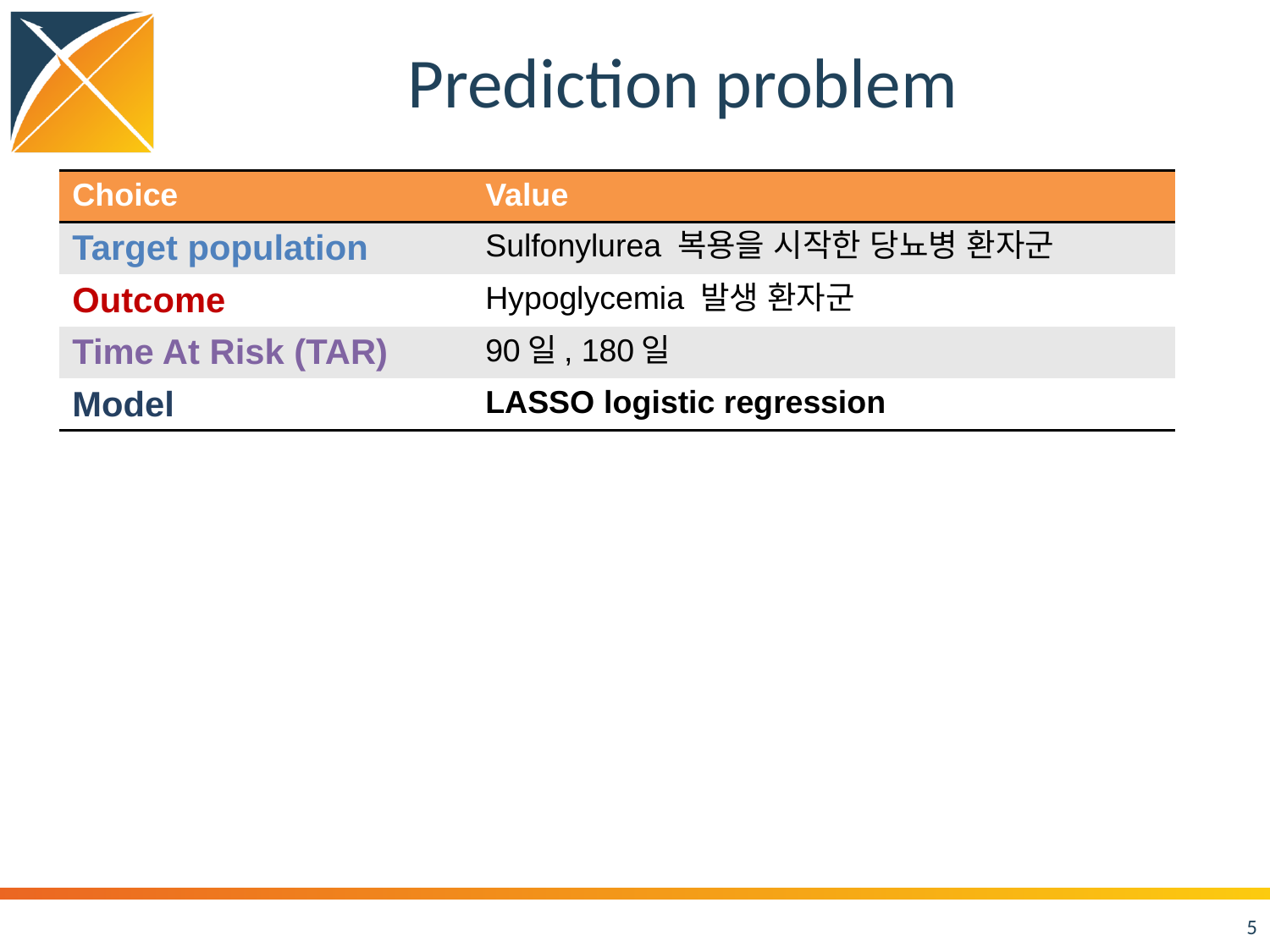

# Prediction problem
| Choice | Value |
| --- | --- |
| Target population | Sulfonylurea 복용을 시작한 당뇨병 환자군 |
| Outcome | Hypoglycemia 발생 환자군 |
| Time At Risk (TAR) | 90일, 180일 |
| Model | LASSO logistic regression |
5